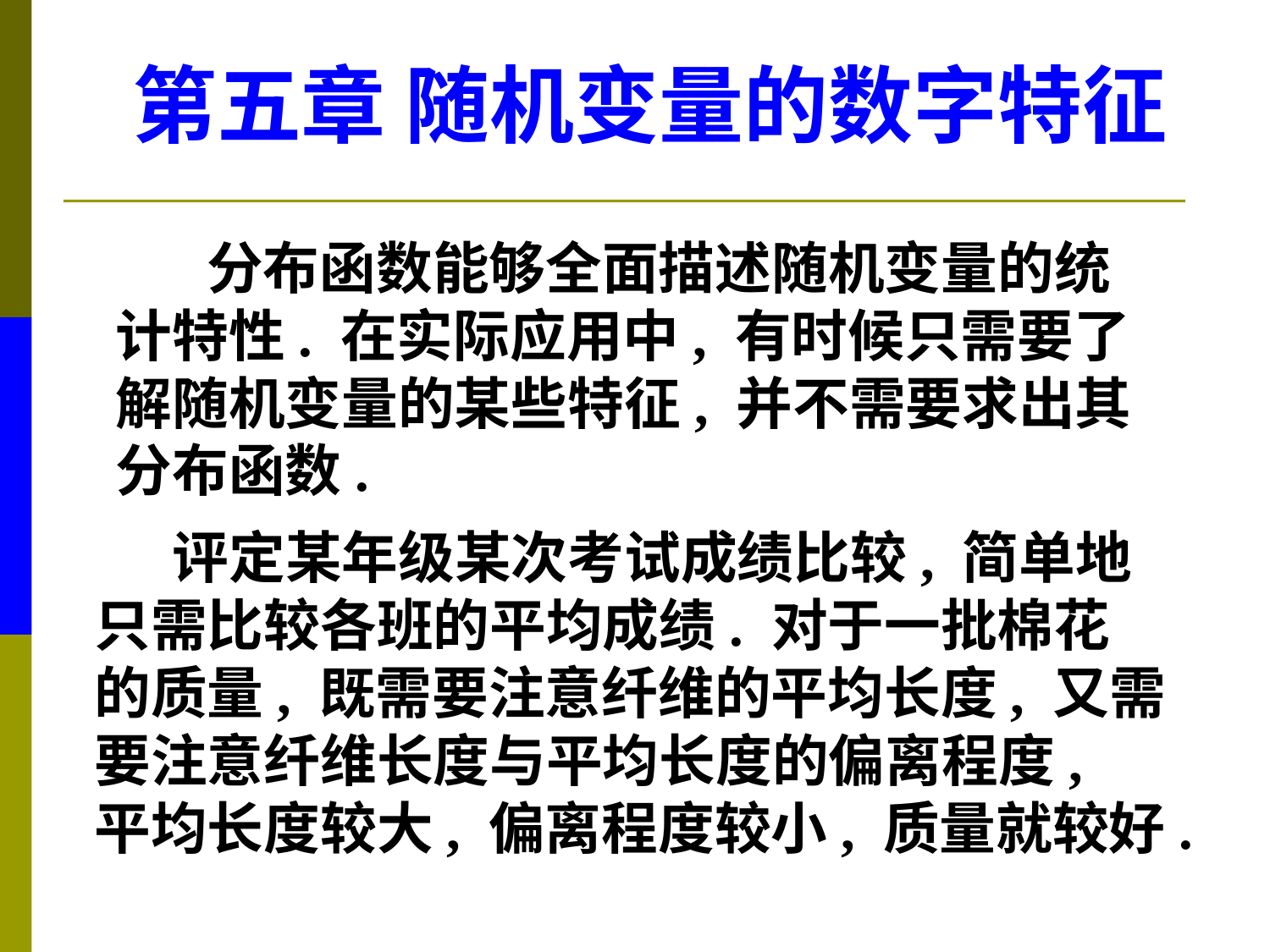

第五章 随机变量的数字特征
      分布函数能够全面描述随机变量的统
计特性. 在实际应用中, 有时候只需要了
解随机变量的某些特征, 并不需要求出其
分布函数.
     评定某年级某次考试成绩比较, 简单地
只需比较各班的平均成绩. 对于一批棉花
的质量, 既需要注意纤维的平均长度, 又需
要注意纤维长度与平均长度的偏离程度,
平均长度较大, 偏离程度较小, 质量就较好.